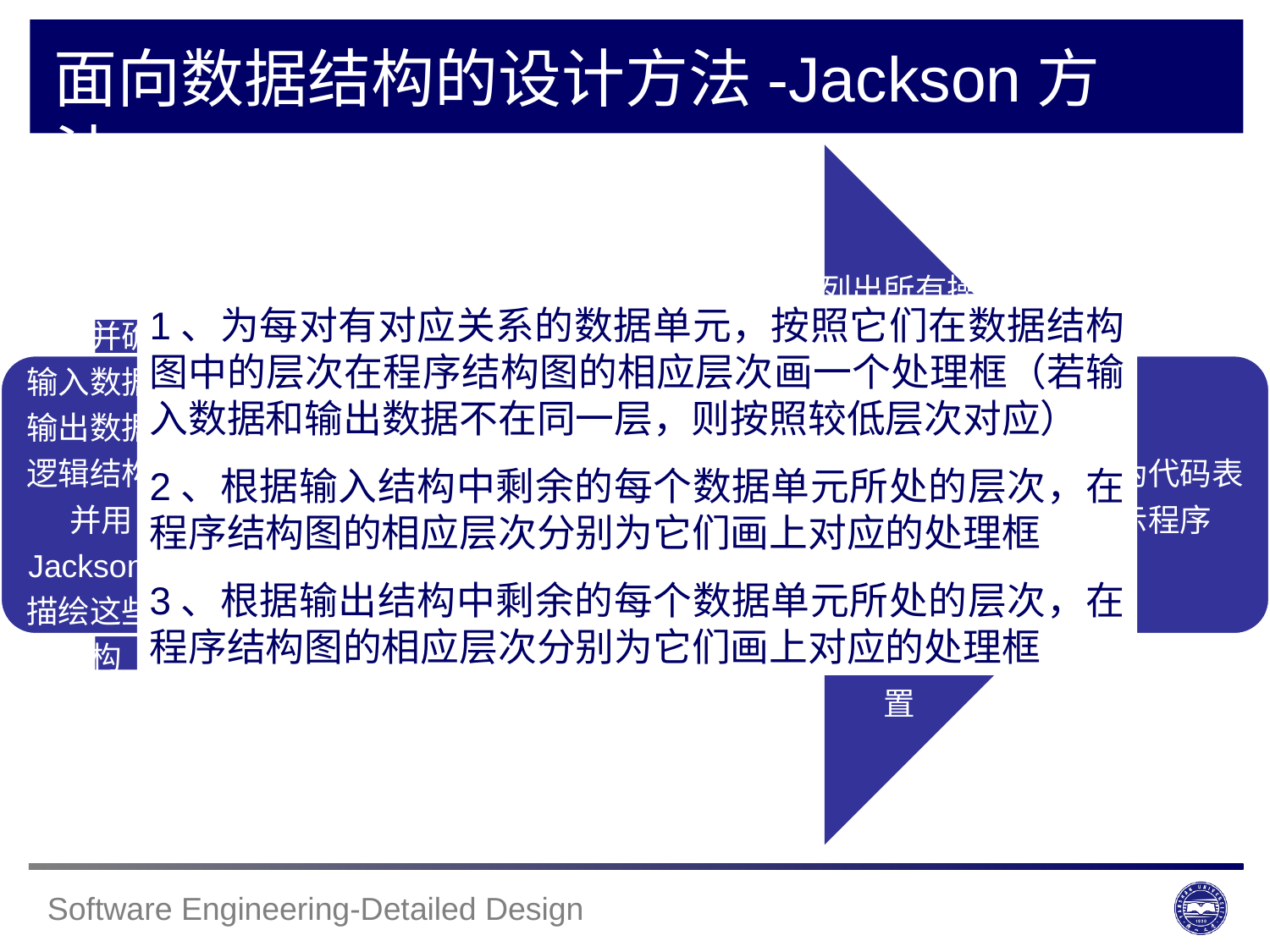

面向数据结构的设计方法-Jackson方法

1、为每对有对应关系的数据单元，按照它们在数据结构图中的层次在程序结构图的相应层次画一个处理框（若输入数据和输出数据不在同一层，则按照较低层次对应）
2、根据输入结构中剩余的每个数据单元所处的层次，在程序结构图的相应层次分别为它们画上对应的处理框
3、根据输出结构中剩余的每个数据单元所处的层次，在程序结构图的相应层次分别为它们画上对应的处理框